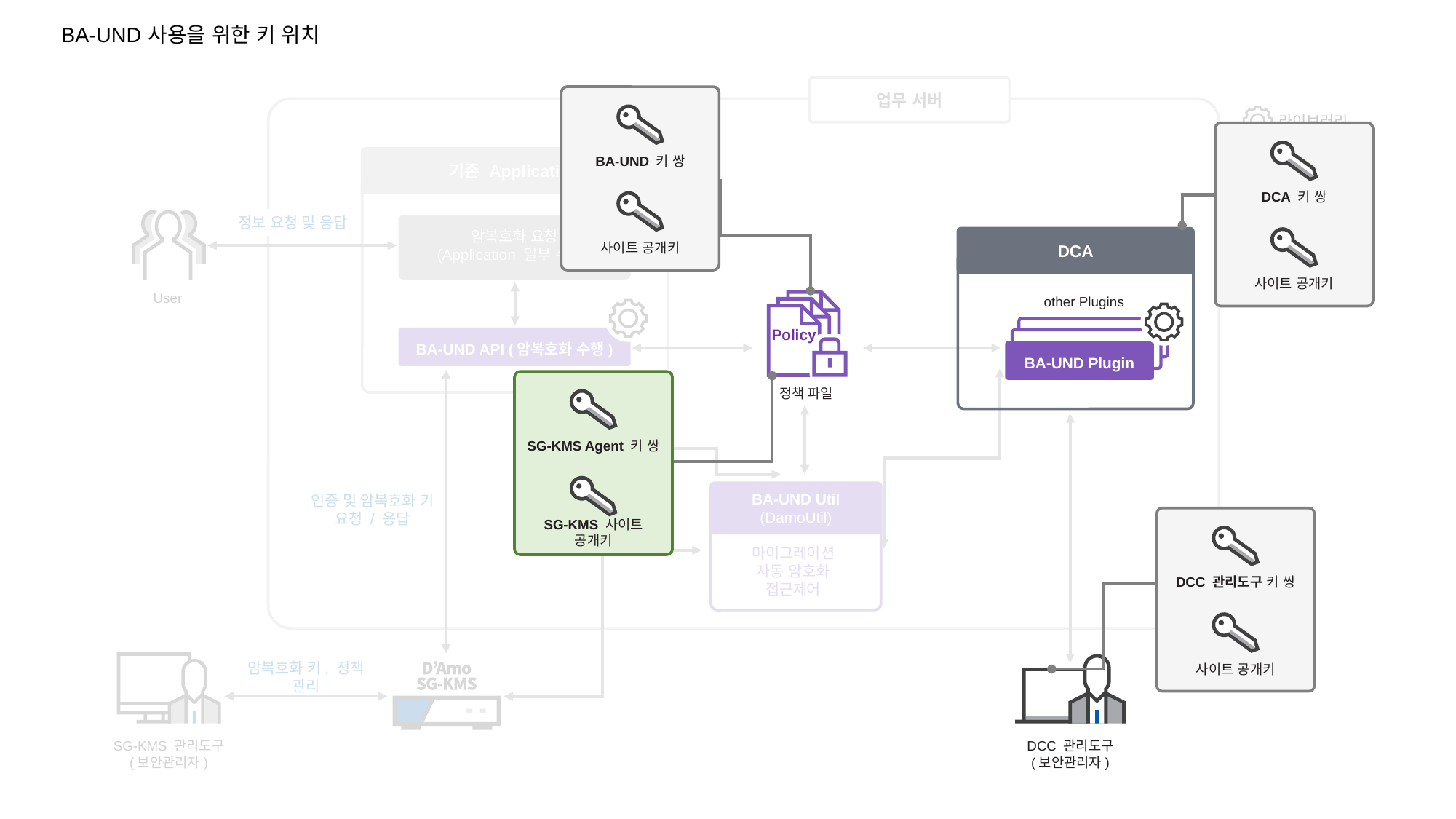

BA-UND 사용을 위한 키 위치

업무 서버

BA-UND 키 쌍

사이트 공개키

라이브러리

기존 Application

DCA 키 쌍

사이트 공개키

라이브러리

User
정보 요청 및 응답
암복호화 요청
(Application 일부 수정)
DCA

Policy

other Plugins

BA-UND API (암복호화 수행)

BA-UND Plugin

SG-KMS Agent 키 쌍

SG-KMS 사이트 공개키
정책 파일

파일
BA-UND Util
(DamoUtil)
인증 및 암복호화 키
요청 / 응답

DCC 관리도구 키 쌍

사이트 공개키

마이그레이션
자동 암호화
접근제어

SG-KMS 관리도구
(보안관리자)

DCC 관리도구
(보안관리자)

암복호화 키, 정책 관리